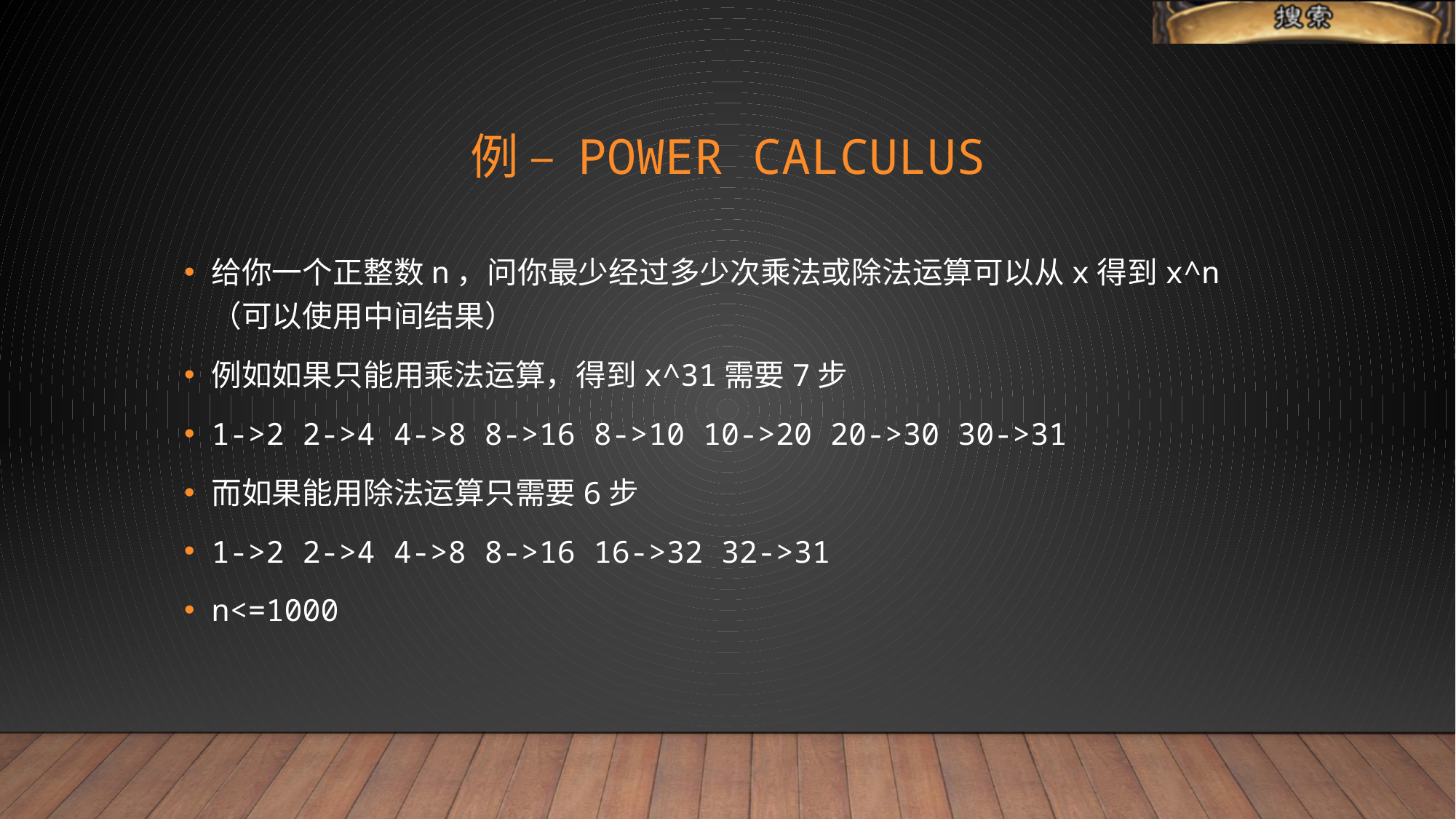

# 例 – POWER CALCULUS
给你一个正整数n，问你最少经过多少次乘法或除法运算可以从x得到x^n（可以使用中间结果）
例如如果只能用乘法运算，得到x^31需要7步
1->2 2->4 4->8 8->16 8->10 10->20 20->30 30->31
而如果能用除法运算只需要6步
1->2 2->4 4->8 8->16 16->32 32->31
n<=1000